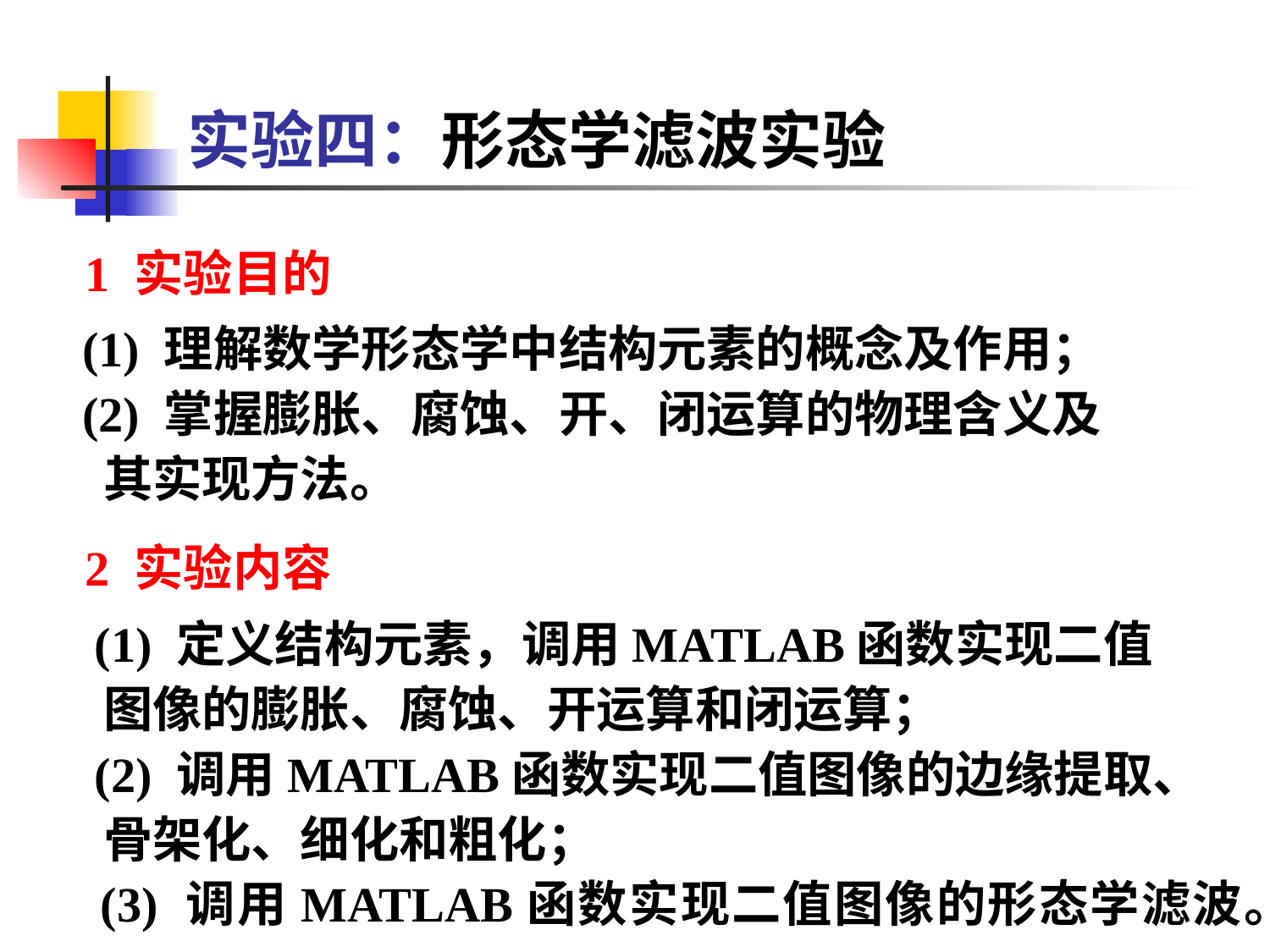

实验四：形态学滤波实验
1 实验目的
  (1) 理解数学形态学中结构元素的概念及作用；
  (2) 掌握膨胀、腐蚀、开、闭运算的物理含义及
   其实现方法。
2 实验内容
   (1) 定义结构元素，调用MATLAB函数实现二值
   图像的膨胀、腐蚀、开运算和闭运算；
   (2) 调用MATLAB函数实现二值图像的边缘提取、
   骨架化、细化和粗化；
   (3) 调用MATLAB函数实现二值图像的形态学滤波。